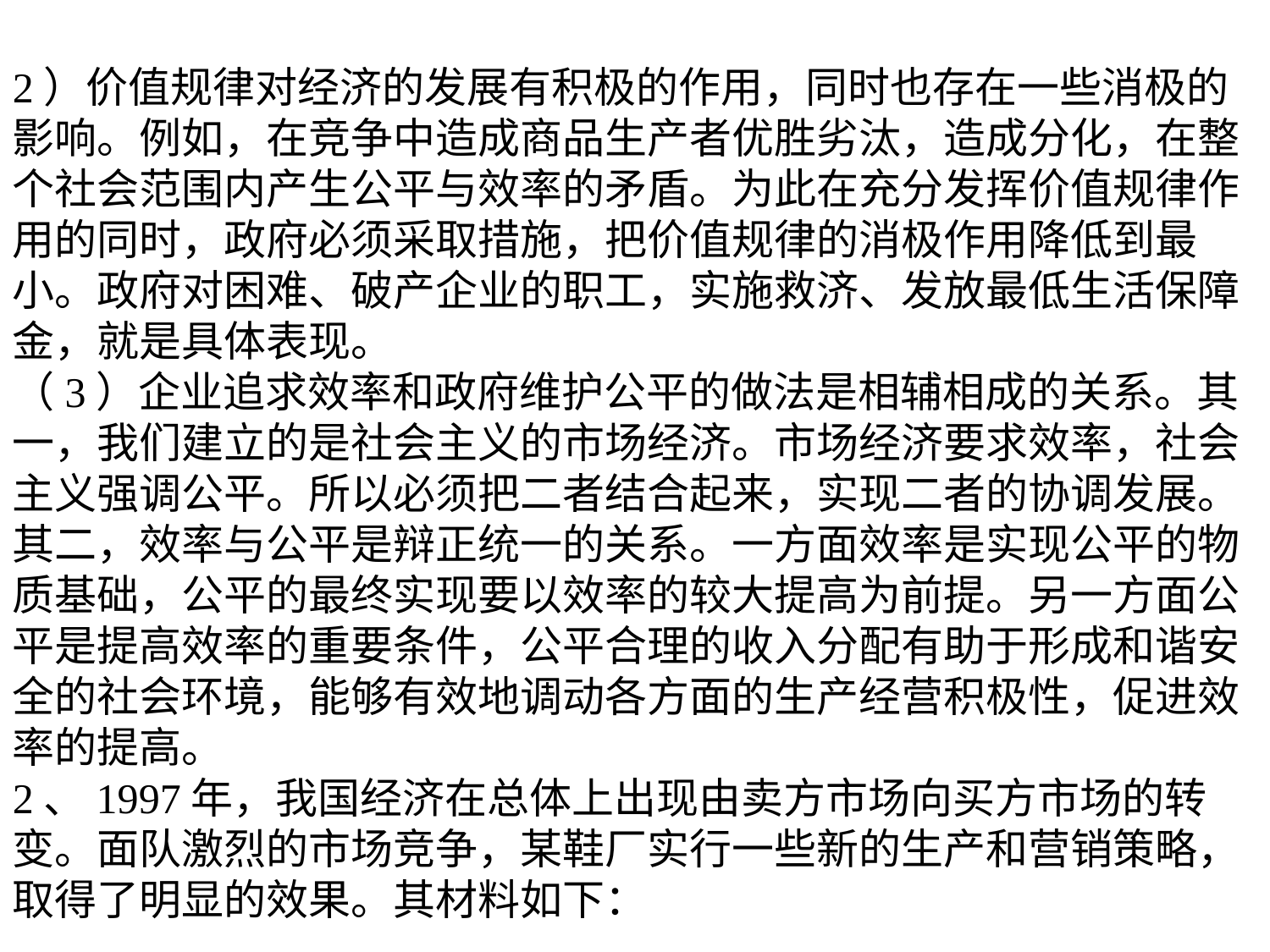

2）价值规律对经济的发展有积极的作用，同时也存在一些消极的影响。例如，在竞争中造成商品生产者优胜劣汰，造成分化，在整个社会范围内产生公平与效率的矛盾。为此在充分发挥价值规律作用的同时，政府必须采取措施，把价值规律的消极作用降低到最小。政府对困难、破产企业的职工，实施救济、发放最低生活保障金，就是具体表现。
（3）企业追求效率和政府维护公平的做法是相辅相成的关系。其一，我们建立的是社会主义的市场经济。市场经济要求效率，社会主义强调公平。所以必须把二者结合起来，实现二者的协调发展。其二，效率与公平是辩正统一的关系。一方面效率是实现公平的物质基础，公平的最终实现要以效率的较大提高为前提。另一方面公平是提高效率的重要条件，公平合理的收入分配有助于形成和谐安全的社会环境，能够有效地调动各方面的生产经营积极性，促进效率的提高。
2、1997年，我国经济在总体上出现由卖方市场向买方市场的转变。面队激烈的市场竞争，某鞋厂实行一些新的生产和营销策略，取得了明显的效果。其材料如下：